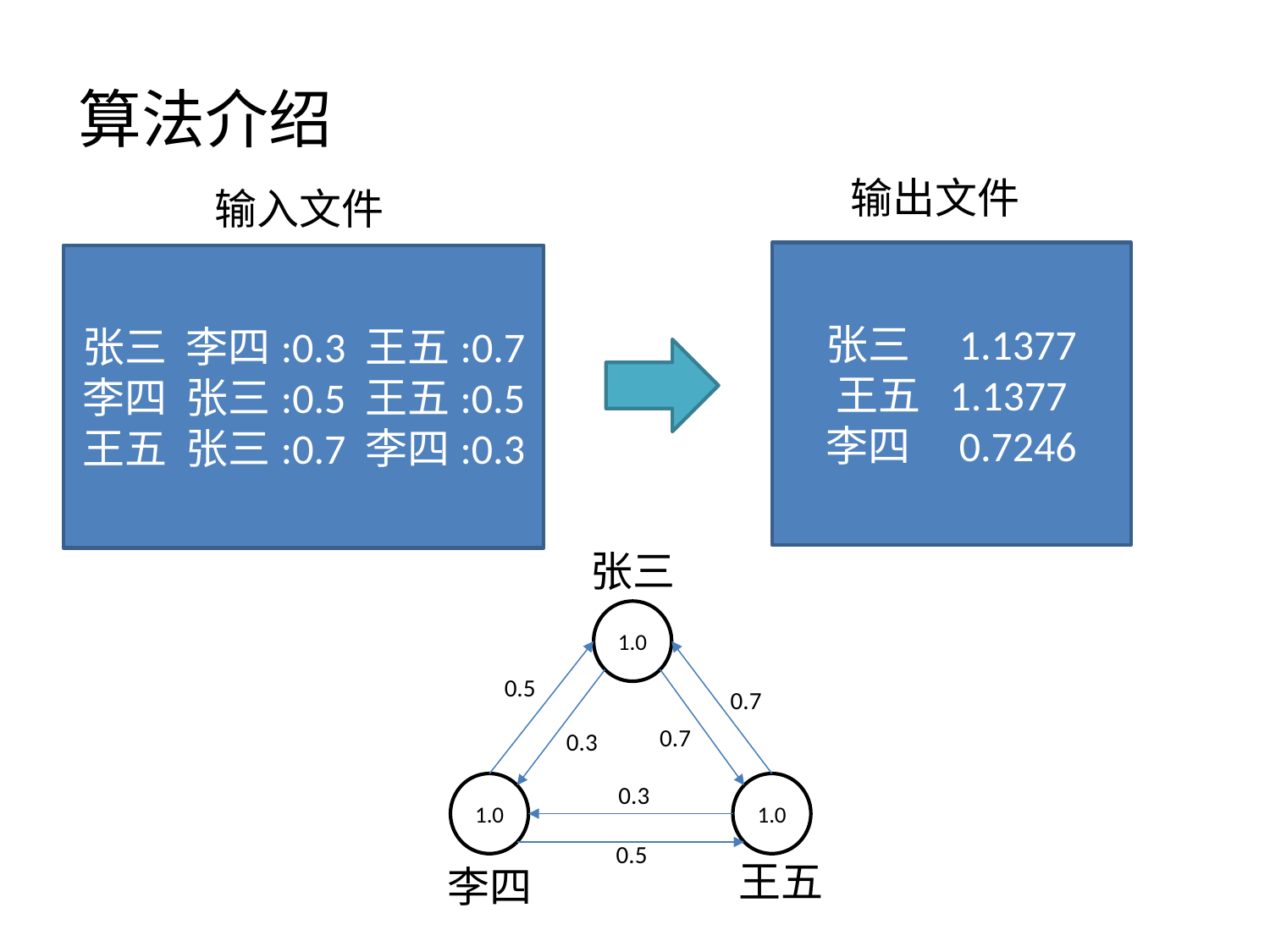

# 算法介绍
输出文件
输入文件
张三    1.1377
王五  1.1377
李四    0.7246
张三  李四:0.3 王五:0.7
李四  张三:0.5 王五:0.5
王五  张三:0.7 李四:0.3

张三
1.0
0.5
0.7
0.7
0.3
0.3
1.0
1.0
0.5
王五
李四